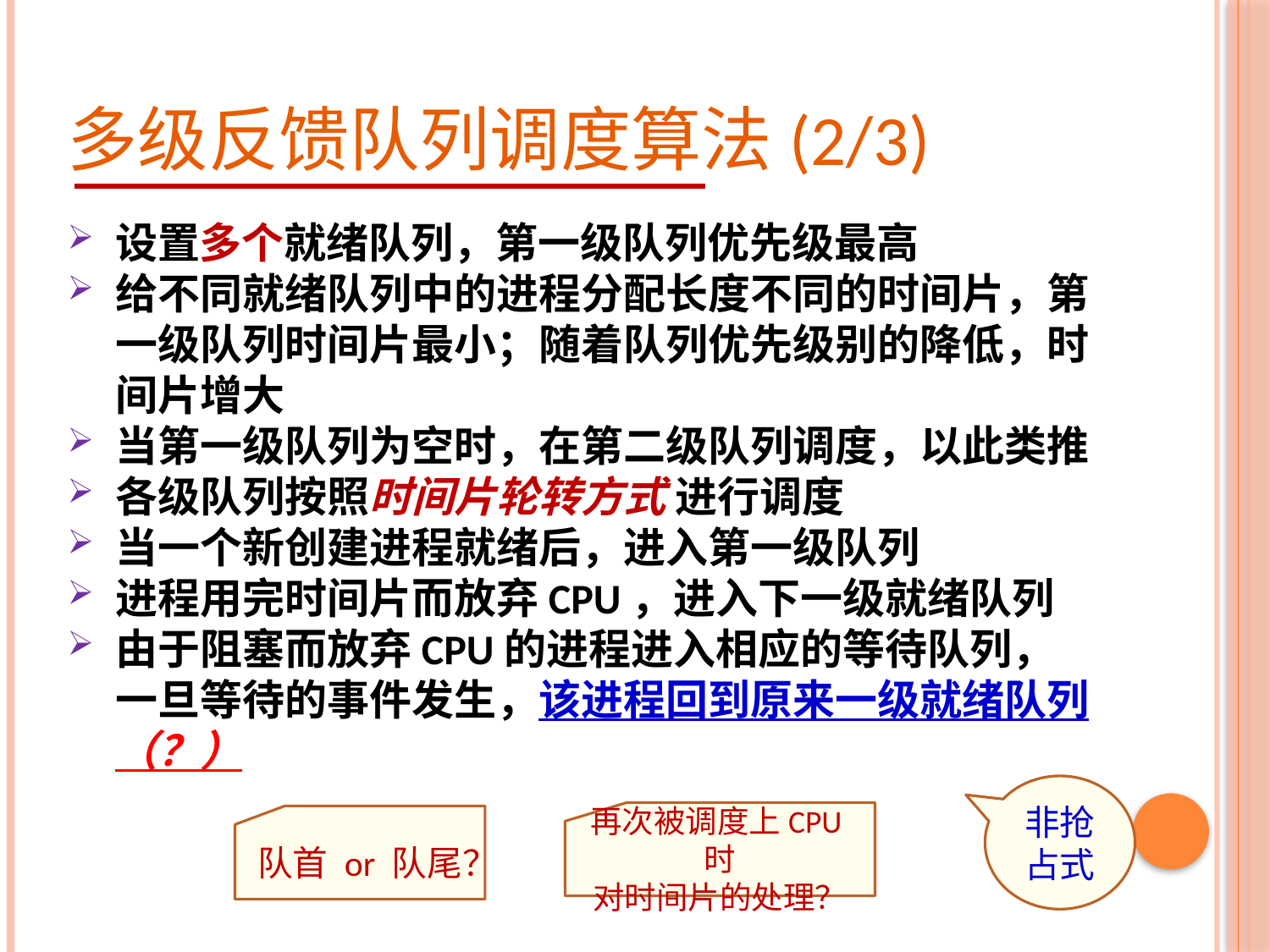

# 多级反馈队列调度算法(2/3)
设置多个就绪队列，第一级队列优先级最高
给不同就绪队列中的进程分配长度不同的时间片，第一级队列时间片最小；随着队列优先级别的降低，时间片增大
当第一级队列为空时，在第二级队列调度，以此类推
各级队列按照时间片轮转方式 进行调度
当一个新创建进程就绪后，进入第一级队列
进程用完时间片而放弃CPU，进入下一级就绪队列
由于阻塞而放弃CPU的进程进入相应的等待队列，一旦等待的事件发生，该进程回到原来一级就绪队列（？）
非抢占式
再次被调度上CPU时
对时间片的处理？
队首 or 队尾？